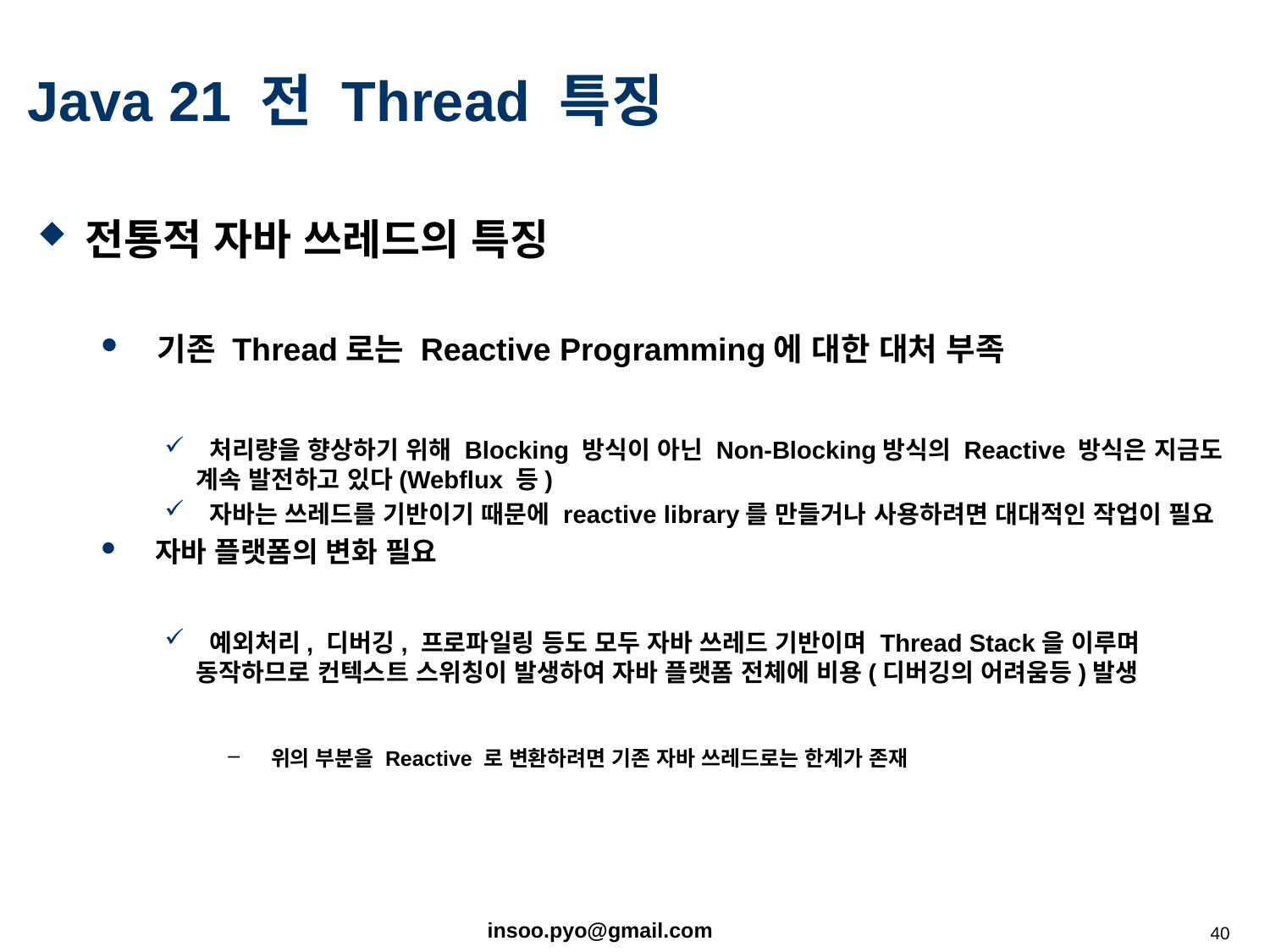

# Java 21 전 Thread 특징
전통적 자바 쓰레드의 특징

 기존 Thread로는 Reactive Programming에 대한 대처 부족

 처리량을 향상하기 위해 Blocking 방식이 아닌 Non-Blocking방식의 Reactive 방식은 지금도 계속 발전하고 있다(Webflux 등)
 자바는 쓰레드를 기반이기 때문에 reactive library를 만들거나 사용하려면 대대적인 작업이 필요
 자바 플랫폼의 변화 필요

 예외처리, 디버깅, 프로파일링 등도 모두 자바 쓰레드 기반이며 Thread Stack을 이루며 동작하므로 컨텍스트 스위칭이 발생하여 자바 플랫폼 전체에 비용(디버깅의 어려움등)발생

 위의 부분을 Reactive 로 변환하려면 기존 자바 쓰레드로는 한계가 존재

40